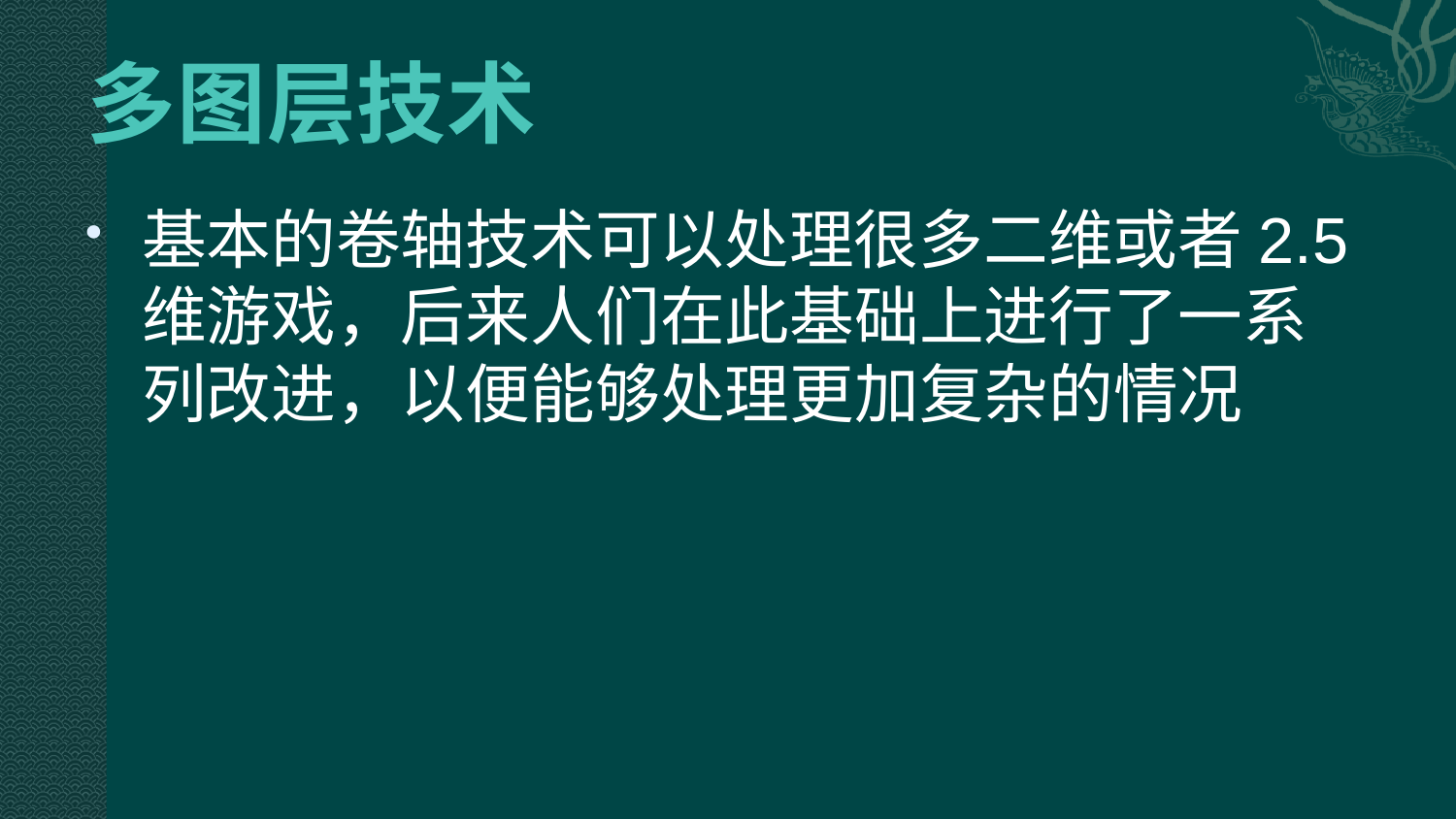

# 多图层技术
基本的卷轴技术可以处理很多二维或者2.5维游戏，后来人们在此基础上进行了一系列改进，以便能够处理更加复杂的情况